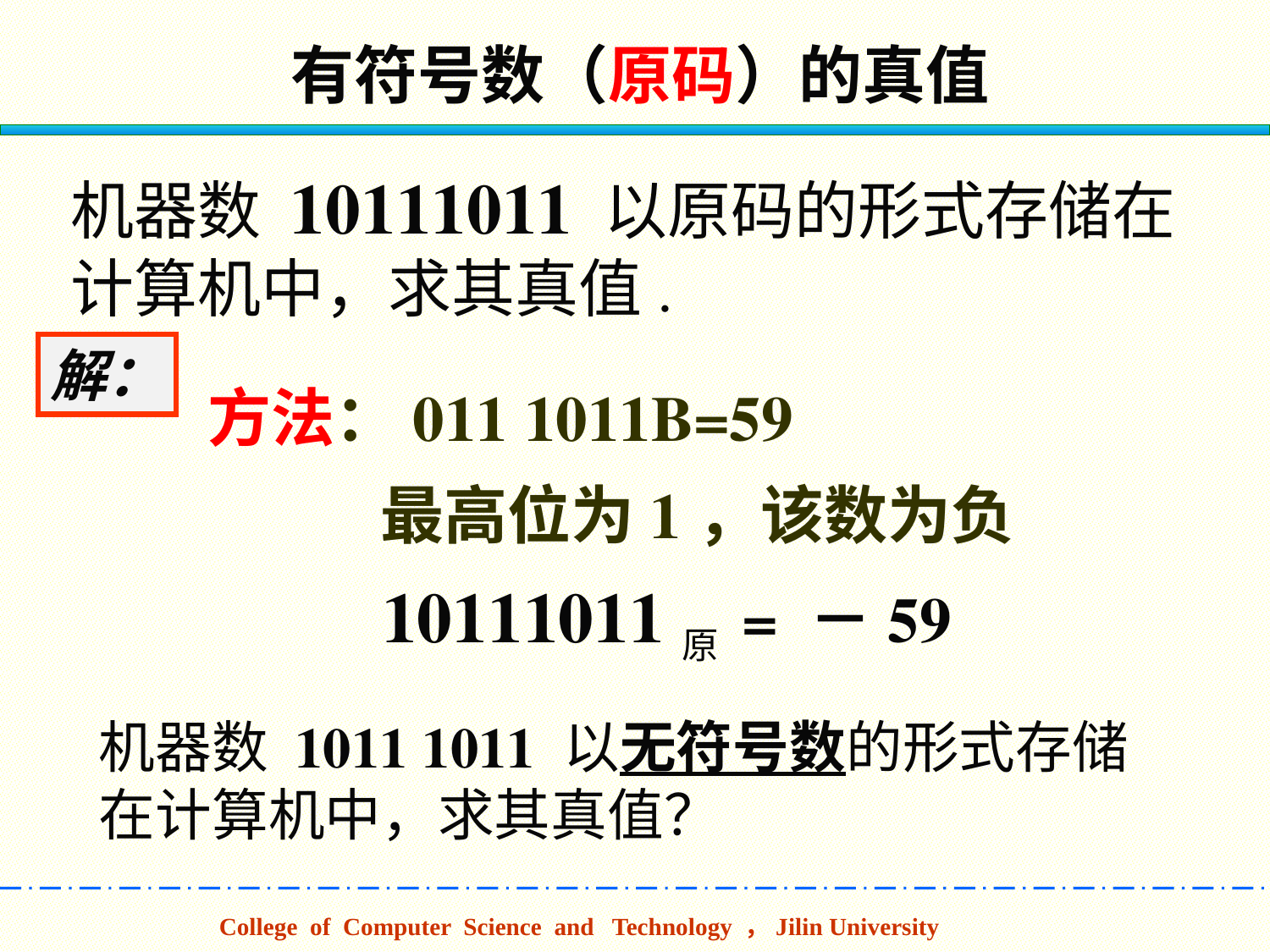

有符号数（原码）的真值
机器数 10111011 以原码的形式存储在计算机中，求其真值.
解：
方法：011 1011B=59
           最高位为1，该数为负
           10111011原 = －59
机器数 1011 1011 以无符号数的形式存储在计算机中，求其真值？